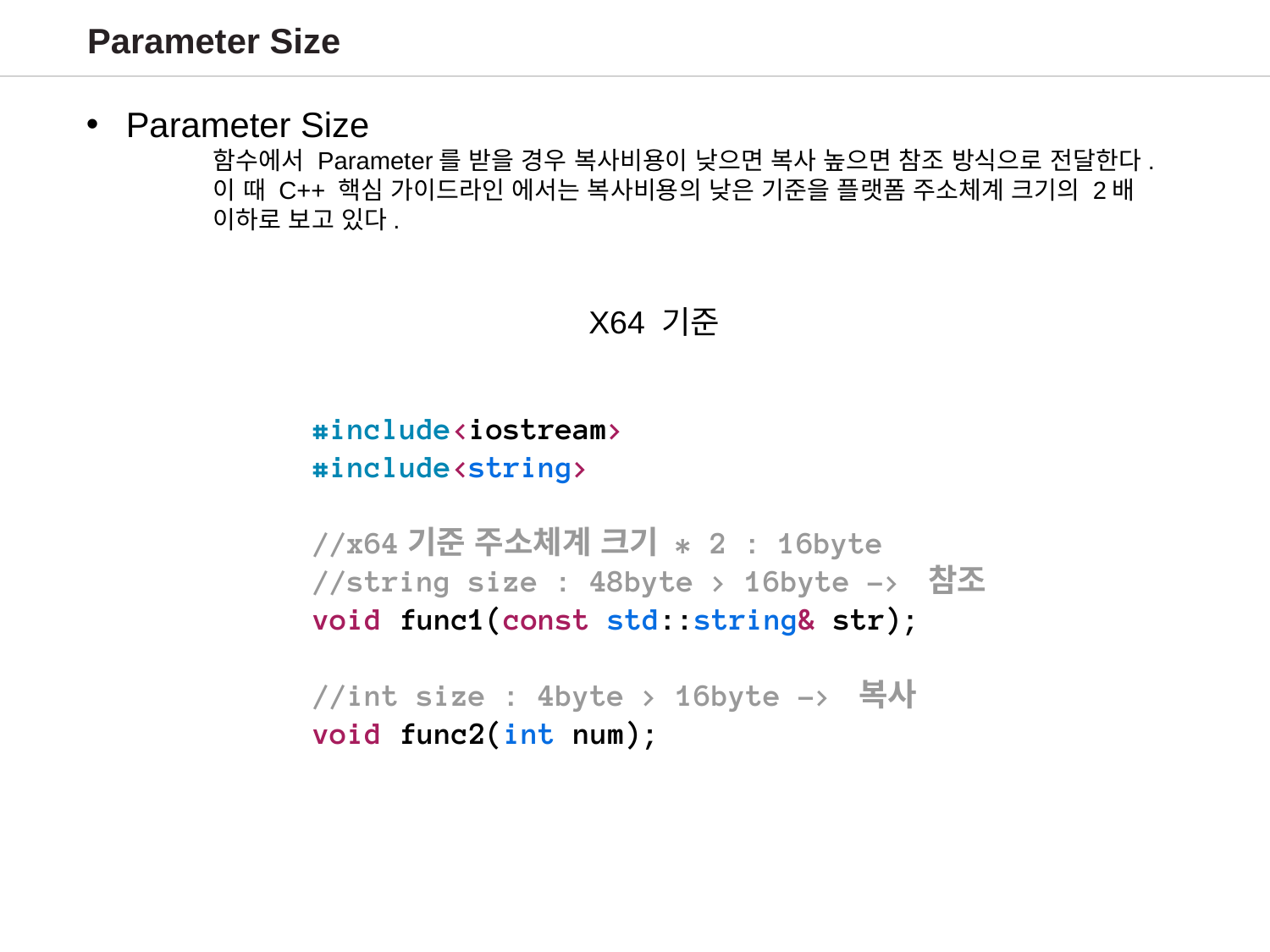

Parameter Size
Parameter Size
	함수에서 Parameter를 받을 경우 복사비용이 낮으면 복사 높으면 참조 방식으로 전달한다.
	이 때 C++ 핵심 가이드라인 에서는 복사비용의 낮은 기준을 플랫폼 주소체계 크기의 2배
	이하로 보고 있다.
X64 기준
#include<iostream>
#include<string>

//x64기준 주소체계 크기 * 2 : 16byte
//string size : 48byte > 16byte -> 참조
void func1(const std::string& str);

//int size : 4byte > 16byte -> 복사
void func2(int num);